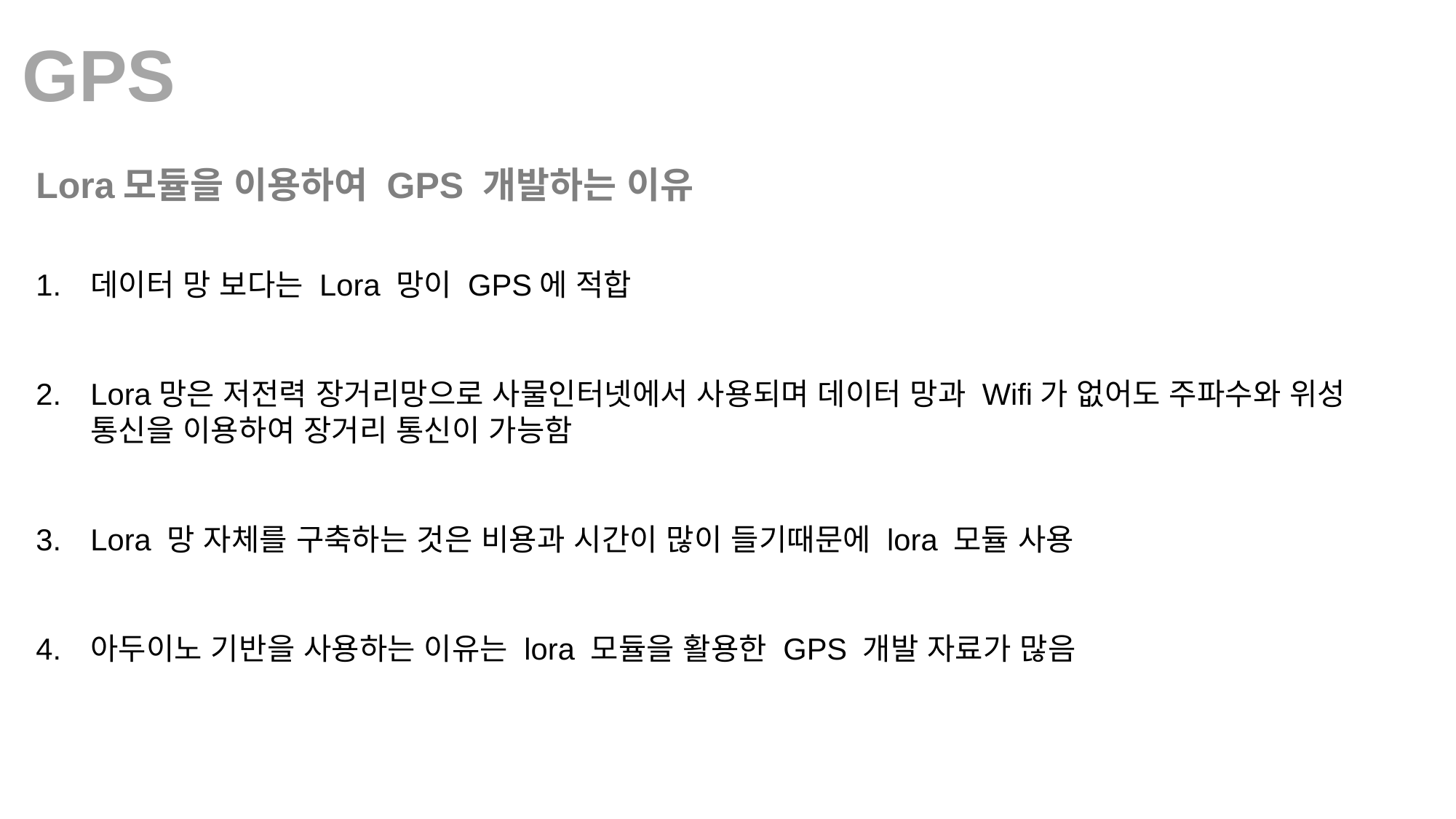

GPS
Lora모듈을 이용하여 GPS 개발하는 이유
데이터 망 보다는 Lora 망이 GPS에 적합

Lora망은 저전력 장거리망으로 사물인터넷에서 사용되며 데이터 망과 Wifi가 없어도 주파수와 위성 통신을 이용하여 장거리 통신이 가능함

Lora 망 자체를 구축하는 것은 비용과 시간이 많이 들기때문에 lora 모듈 사용

아두이노 기반을 사용하는 이유는 lora 모듈을 활용한 GPS 개발 자료가 많음